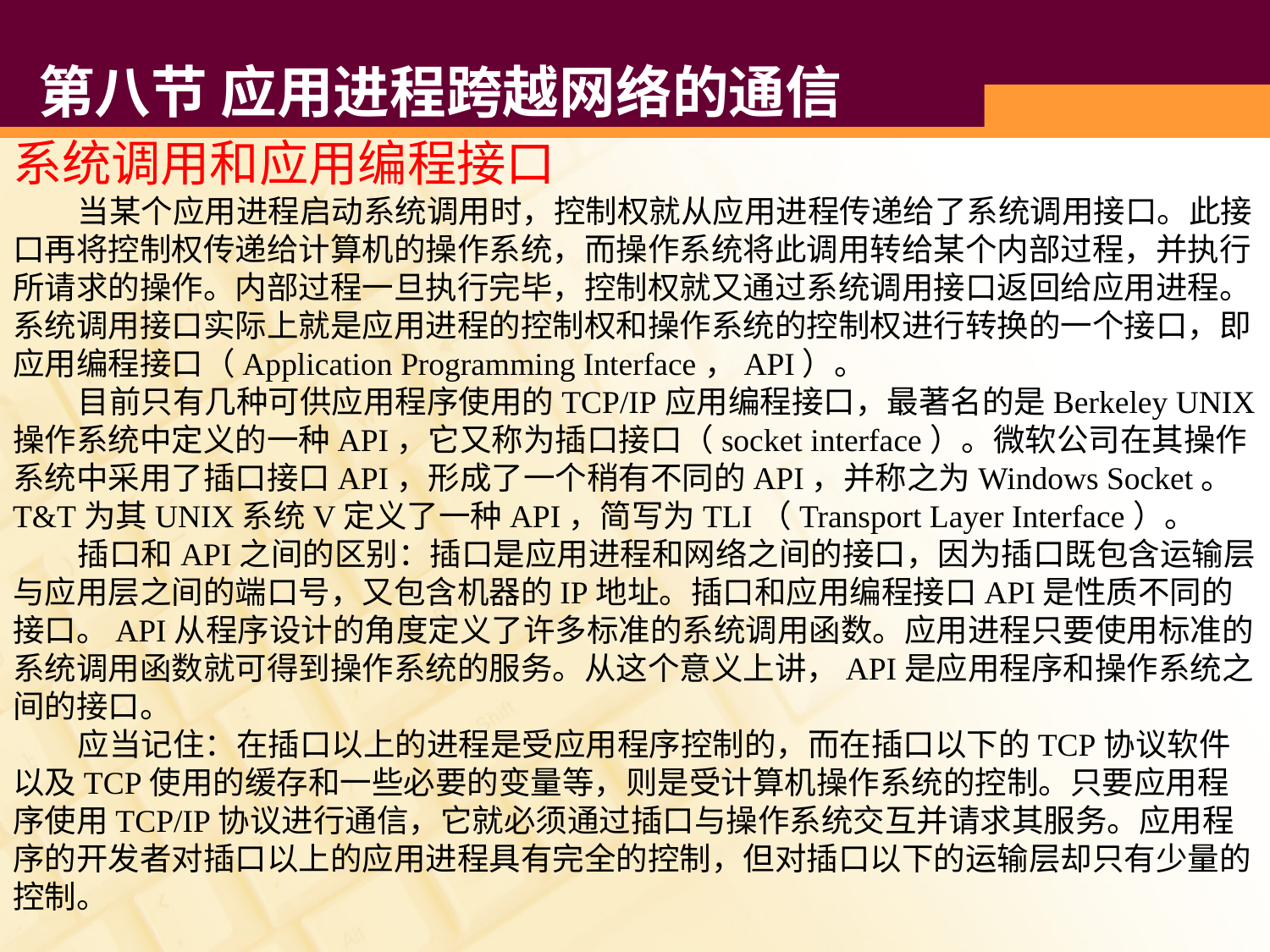

# 第八节 应用进程跨越网络的通信
系统调用和应用编程接口
        当某个应用进程启动系统调用时，控制权就从应用进程传递给了系统调用接口。此接口再将控制权传递给计算机的操作系统，而操作系统将此调用转给某个内部过程，并执行所请求的操作。内部过程一旦执行完毕，控制权就又通过系统调用接口返回给应用进程。系统调用接口实际上就是应用进程的控制权和操作系统的控制权进行转换的一个接口，即应用编程接口（Application Programming Interface，API）。
        目前只有几种可供应用程序使用的TCP/IP应用编程接口，最著名的是Berkeley UNIX 操作系统中定义的一种API，它又称为插口接口（socket interface）。微软公司在其操作系统中采用了插口接口API，形成了一个稍有不同的API，并称之为Windows Socket。T&T为其UNIX系统V定义了一种API，简写为TLI（Transport Layer Interface）。
        插口和API之间的区别：插口是应用进程和网络之间的接口，因为插口既包含运输层与应用层之间的端口号，又包含机器的IP地址。插口和应用编程接口API是性质不同的接口。API从程序设计的角度定义了许多标准的系统调用函数。应用进程只要使用标准的系统调用函数就可得到操作系统的服务。从这个意义上讲，API是应用程序和操作系统之间的接口。
        应当记住：在插口以上的进程是受应用程序控制的，而在插口以下的TCP协议软件以及TCP使用的缓存和一些必要的变量等，则是受计算机操作系统的控制。只要应用程序使用TCP/IP协议进行通信，它就必须通过插口与操作系统交互并请求其服务。应用程序的开发者对插口以上的应用进程具有完全的控制，但对插口以下的运输层却只有少量的控制。